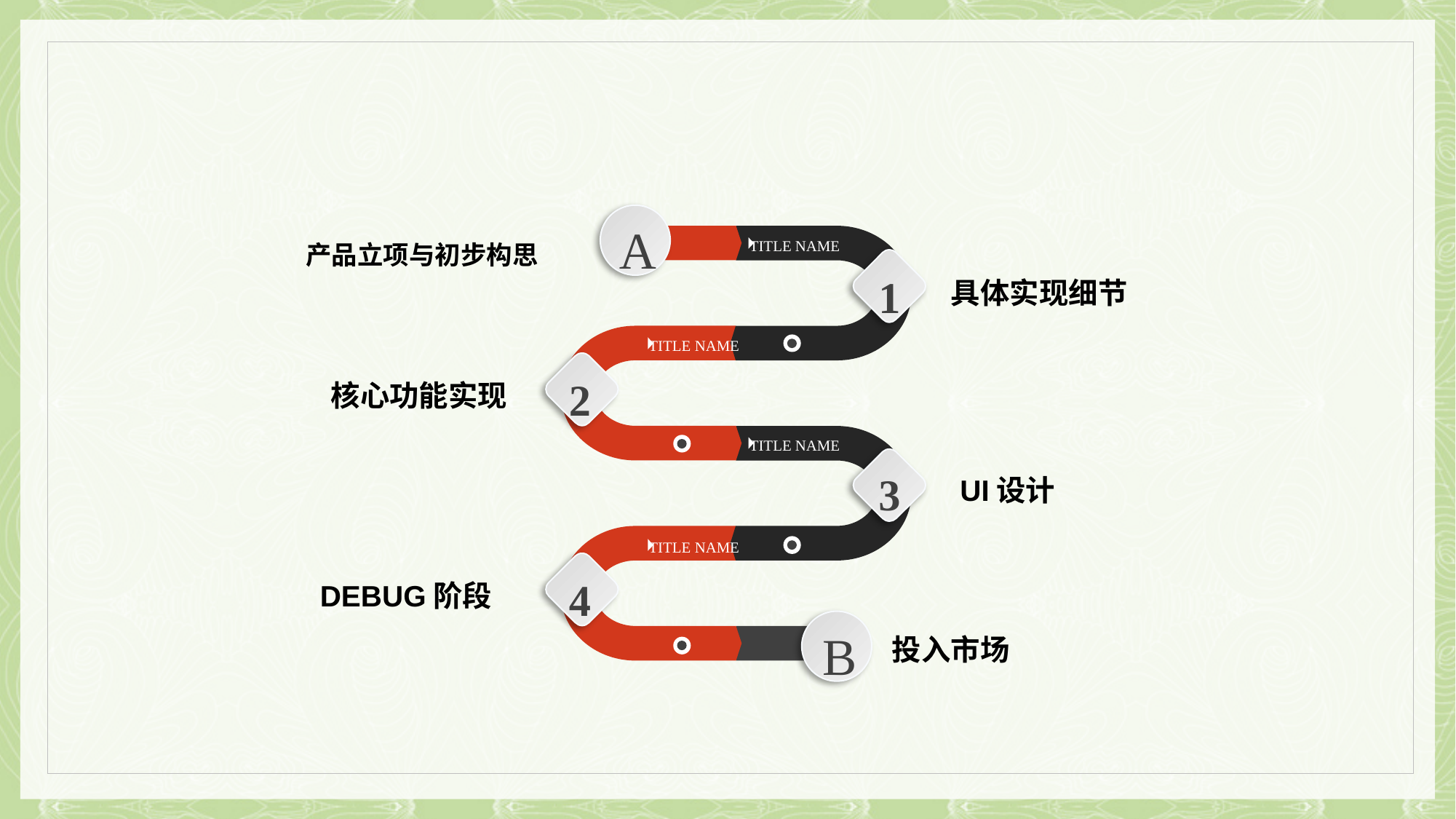

A

TITLE NAME

1

TITLE NAME

2

TITLE NAME

3

TITLE NAME

4

B

产品立项与初步构思
具体实现细节
核心功能实现
UI设计
DEBUG阶段
投入市场